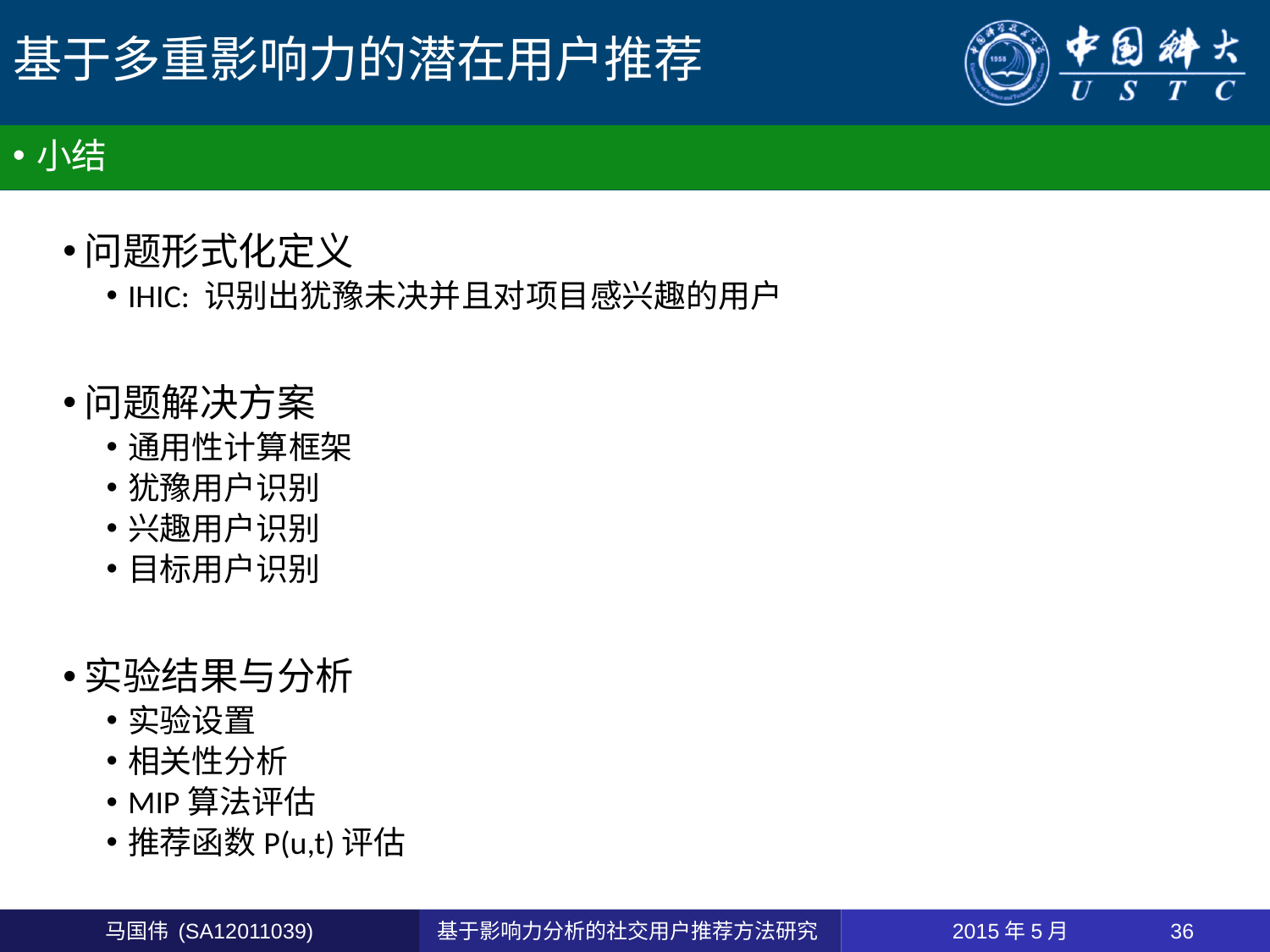

# 基于多重影响力的潜在用户推荐
小结
问题形式化定义
IHIC: 识别出犹豫未决并且对项目感兴趣的用户

问题解决方案
通用性计算框架
犹豫用户识别
兴趣用户识别
目标用户识别

实验结果与分析
实验设置
相关性分析
MIP算法评估
推荐函数P(u,t)评估
2015年5月
36